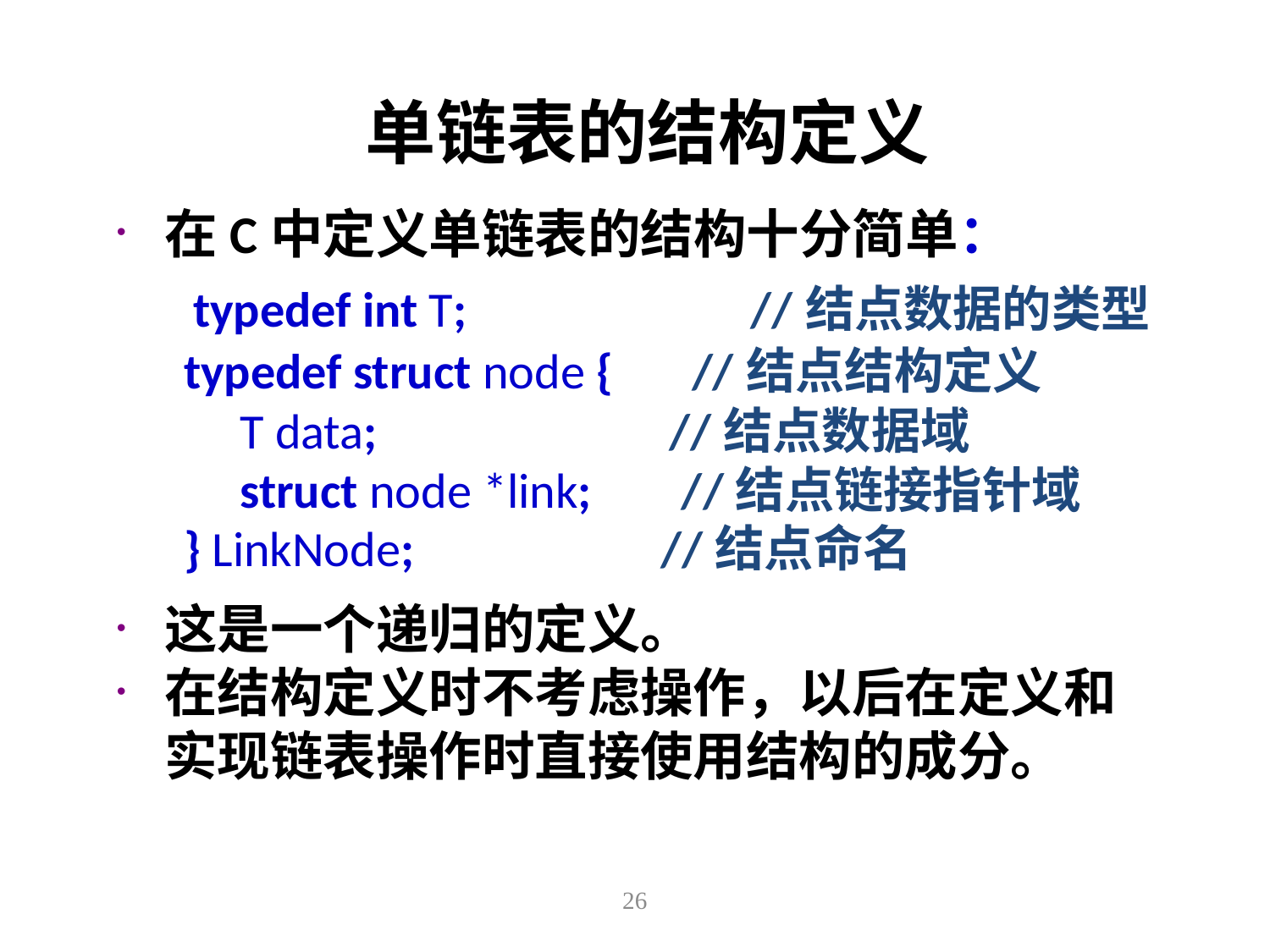

# 单链表的结构定义
在C中定义单链表的结构十分简单：
	  typedef int T;		       //结点数据的类型
      typedef struct node {       //结点结构定义
           T data;                          //结点数据域
           struct node *link;        //结点链接指针域
      } LinkNode;                      //结点命名

这是一个递归的定义。
在结构定义时不考虑操作，以后在定义和实现链表操作时直接使用结构的成分。
26